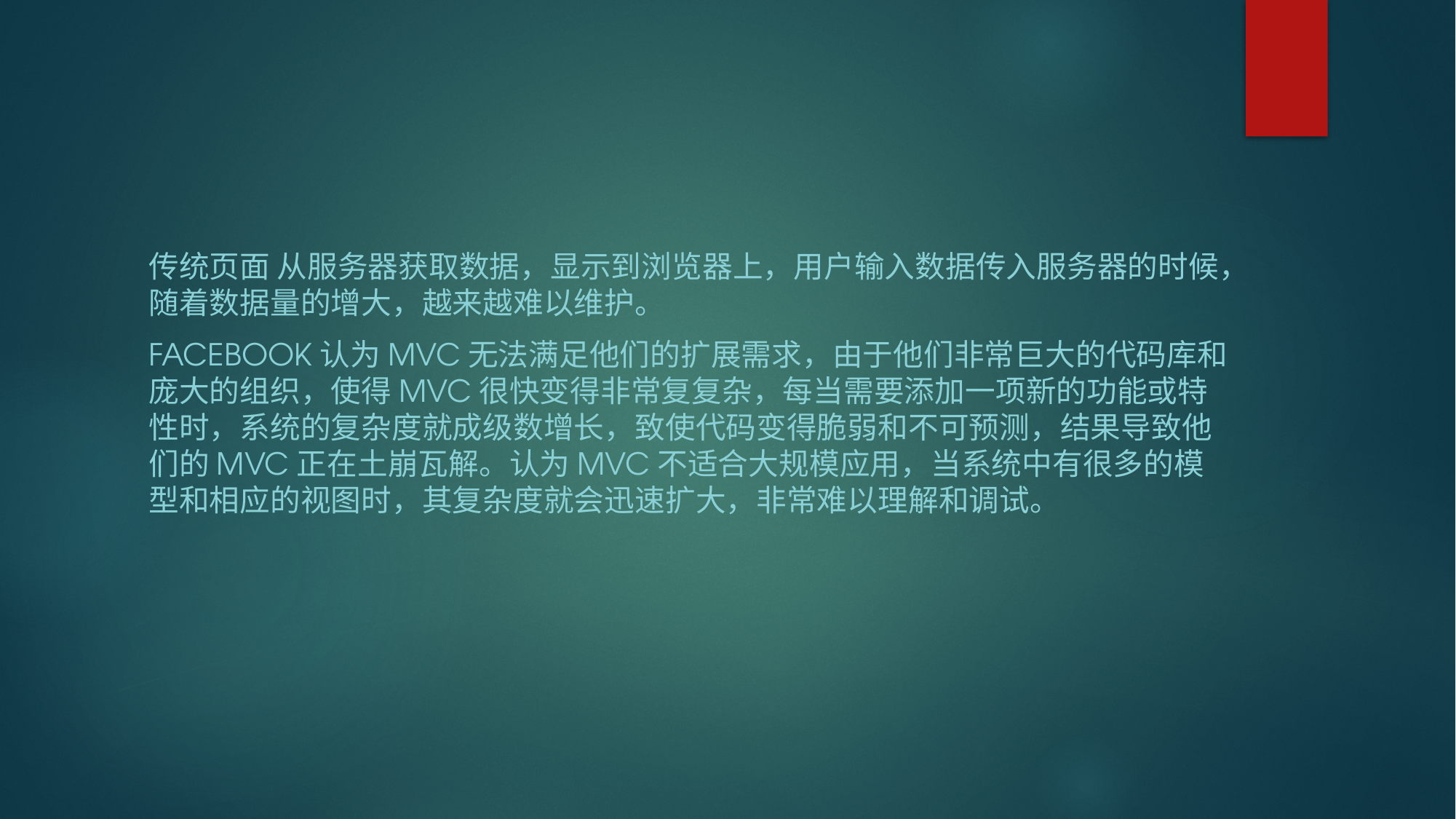

传统页面 从服务器获取数据，显示到浏览器上，用户输入数据传入服务器的时候，随着数据量的增大，越来越难以维护。
Facebook认为MVC无法满足他们的扩展需求，由于他们非常巨大的代码库和庞大的组织，使得MVC很快变得非常复复杂，每当需要添加一项新的功能或特性时，系统的复杂度就成级数增长，致使代码变得脆弱和不可预测，结果导致他们的MVC正在土崩瓦解。认为MVC不适合大规模应用，当系统中有很多的模型和相应的视图时，其复杂度就会迅速扩大，非常难以理解和调试。